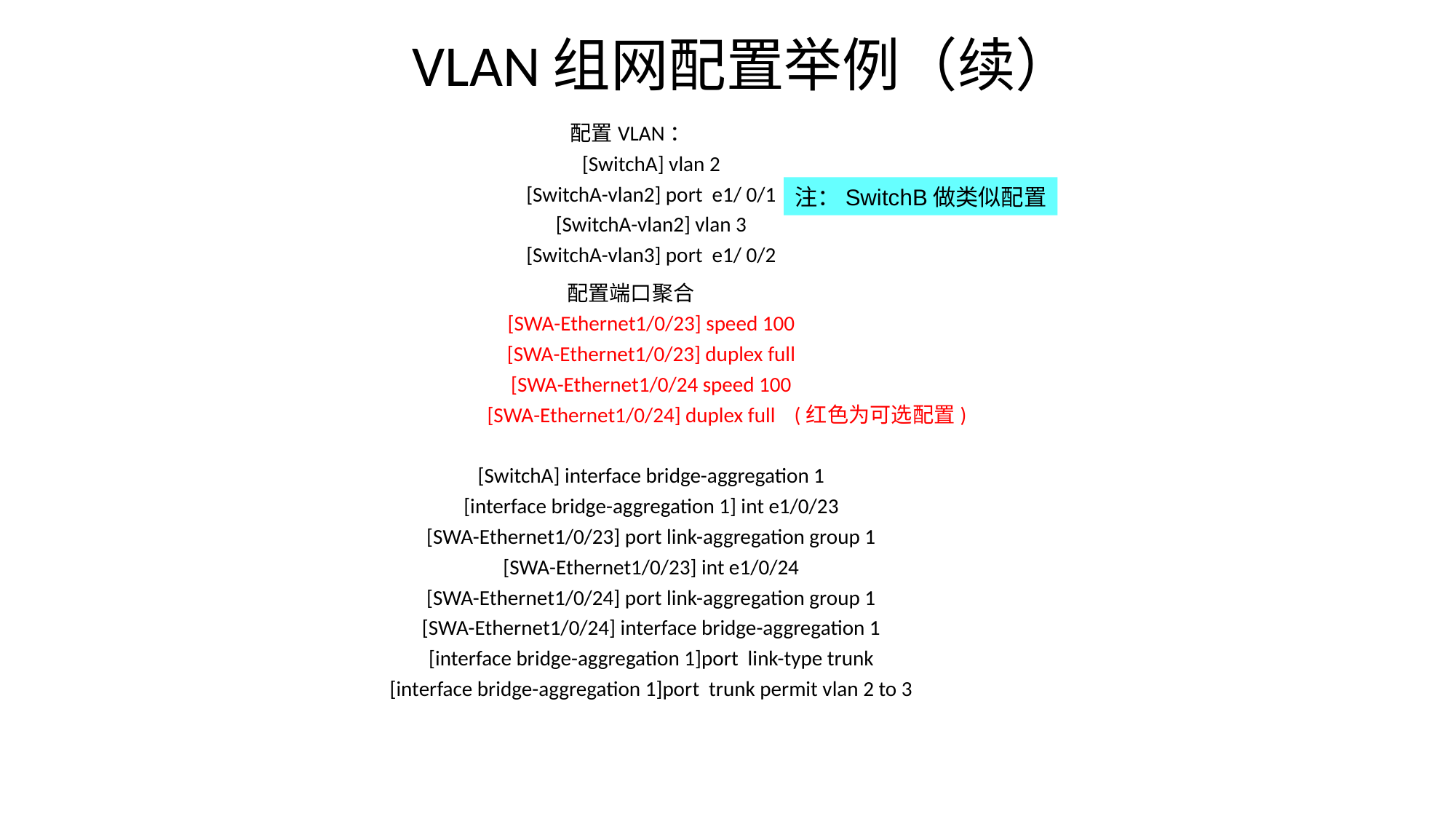

# VLAN组网配置举例（续）
配置VLAN：
[SwitchA] vlan 2
[SwitchA-vlan2] port  e1/ 0/1
[SwitchA-vlan2] vlan 3
[SwitchA-vlan3] port  e1/ 0/2
配置端口聚合
[SWA-Ethernet1/0/23] speed 100
[SWA-Ethernet1/0/23] duplex full
[SWA-Ethernet1/0/24 speed 100
                                [SWA-Ethernet1/0/24] duplex full    (红色为可选配置)

[SwitchA] interface bridge-aggregation 1
[interface bridge-aggregation 1] int e1/0/23
[SWA-Ethernet1/0/23] port link-aggregation group 1
[SWA-Ethernet1/0/23] int e1/0/24
[SWA-Ethernet1/0/24] port link-aggregation group 1
[SWA-Ethernet1/0/24] interface bridge-aggregation 1
[interface bridge-aggregation 1]port  link-type trunk
[interface bridge-aggregation 1]port  trunk permit vlan 2 to 3
注：SwitchB做类似配置
7